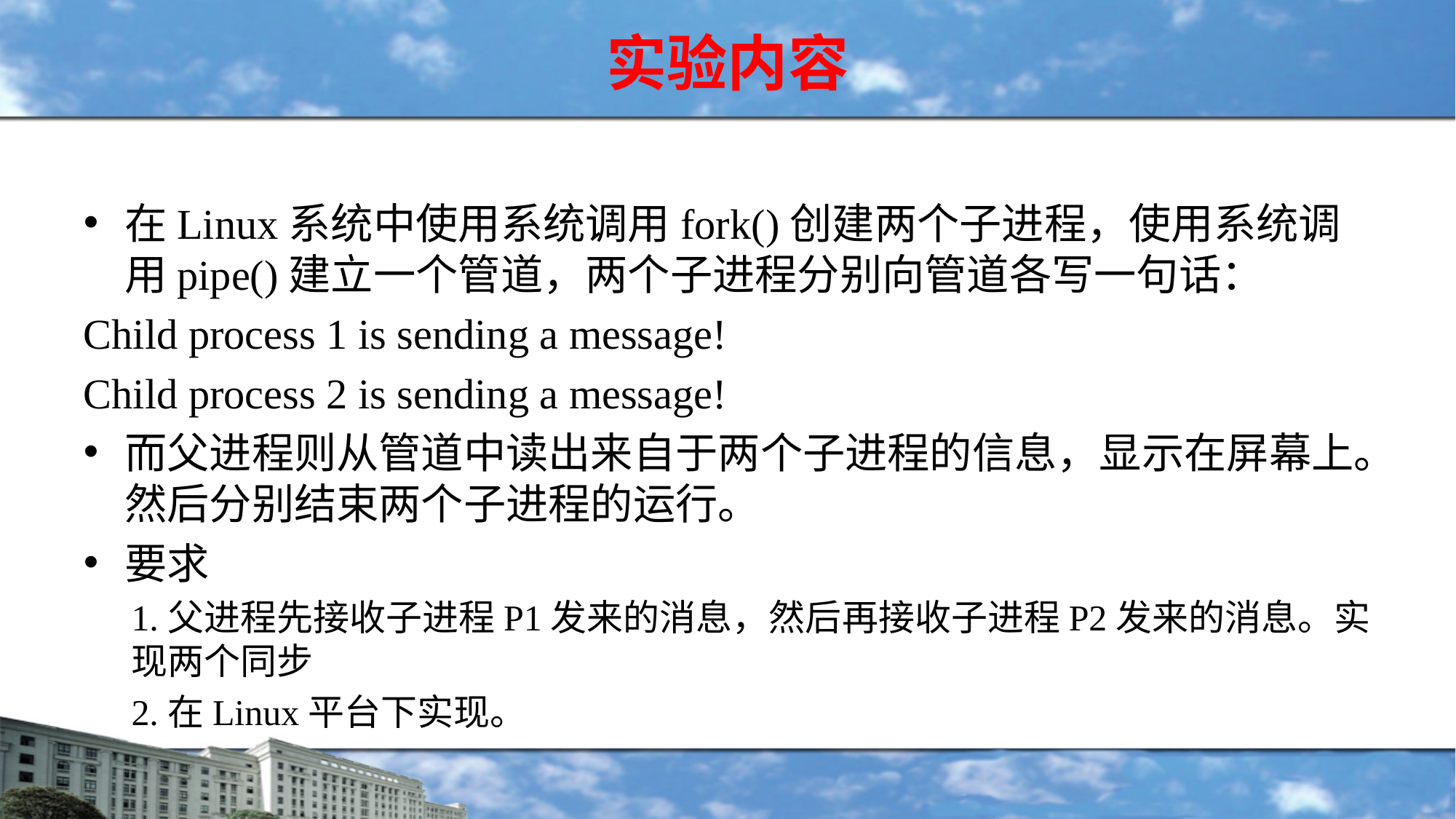

# 实验内容
在Linux系统中使用系统调用fork()创建两个子进程，使用系统调用pipe()建立一个管道，两个子进程分别向管道各写一句话：
Child process 1 is sending a message!
Child process 2 is sending a message!
而父进程则从管道中读出来自于两个子进程的信息，显示在屏幕上。然后分别结束两个子进程的运行。
要求
1.父进程先接收子进程P1发来的消息，然后再接收子进程P2发来的消息。实现两个同步
2.在Linux平台下实现。